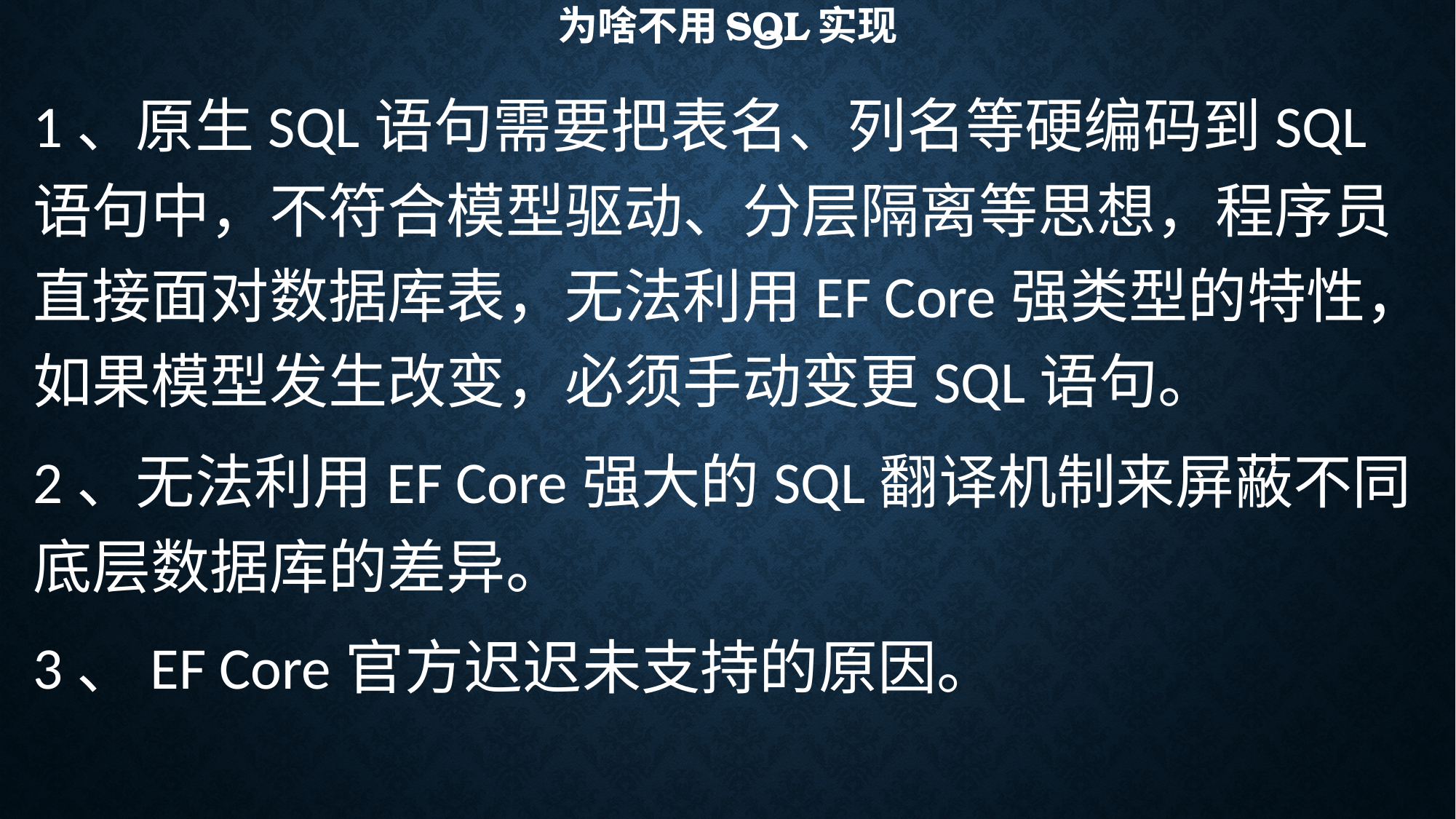

# 为啥不用SQL实现
1、原生SQL语句需要把表名、列名等硬编码到SQL语句中，不符合模型驱动、分层隔离等思想，程序员直接面对数据库表，无法利用EF Core强类型的特性，如果模型发生改变，必须手动变更SQL语句。
2、无法利用EF Core强大的SQL翻译机制来屏蔽不同底层数据库的差异。
3、EF Core官方迟迟未支持的原因。